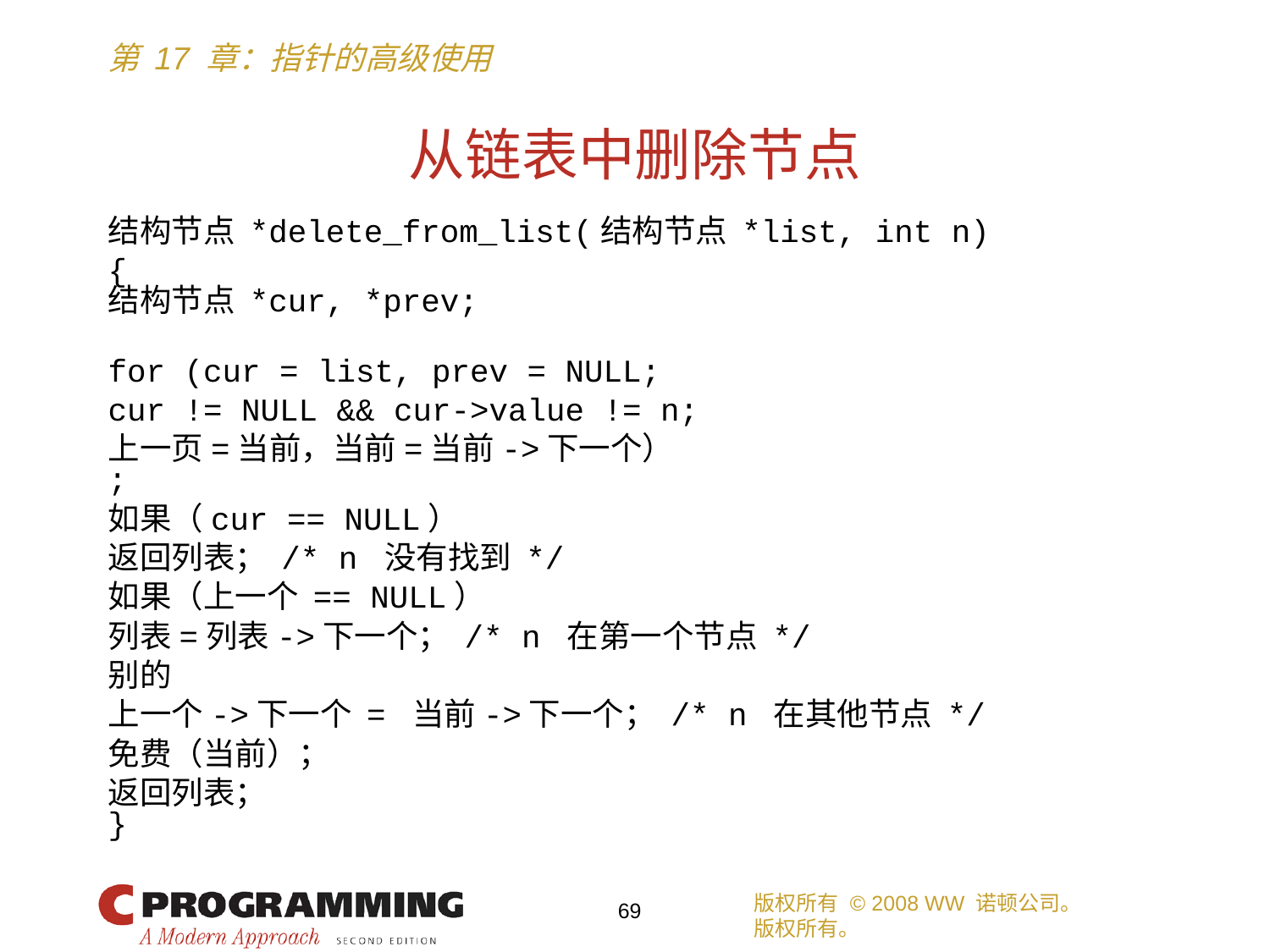

# 从链表中删除节点
结构节点 *delete_from_list(结构节点 *list, int n)
{
结构节点 *cur, *prev;

for (cur = list, prev = NULL;
cur != NULL && cur->value != n;
上一页=当前，当前=当前->下一个）
;
如果（cur == NULL）
返回列表； /* n 没有找到 */
如果（上一个 == NULL）
列表=列表->下一个； /* n 在第一个节点 */
别的
上一个->下一个 = 当前->下一个； /* n 在其他节点 */
免费（当前）；
返回列表；
}
版权所有 © 2008 WW 诺顿公司。
版权所有。
69